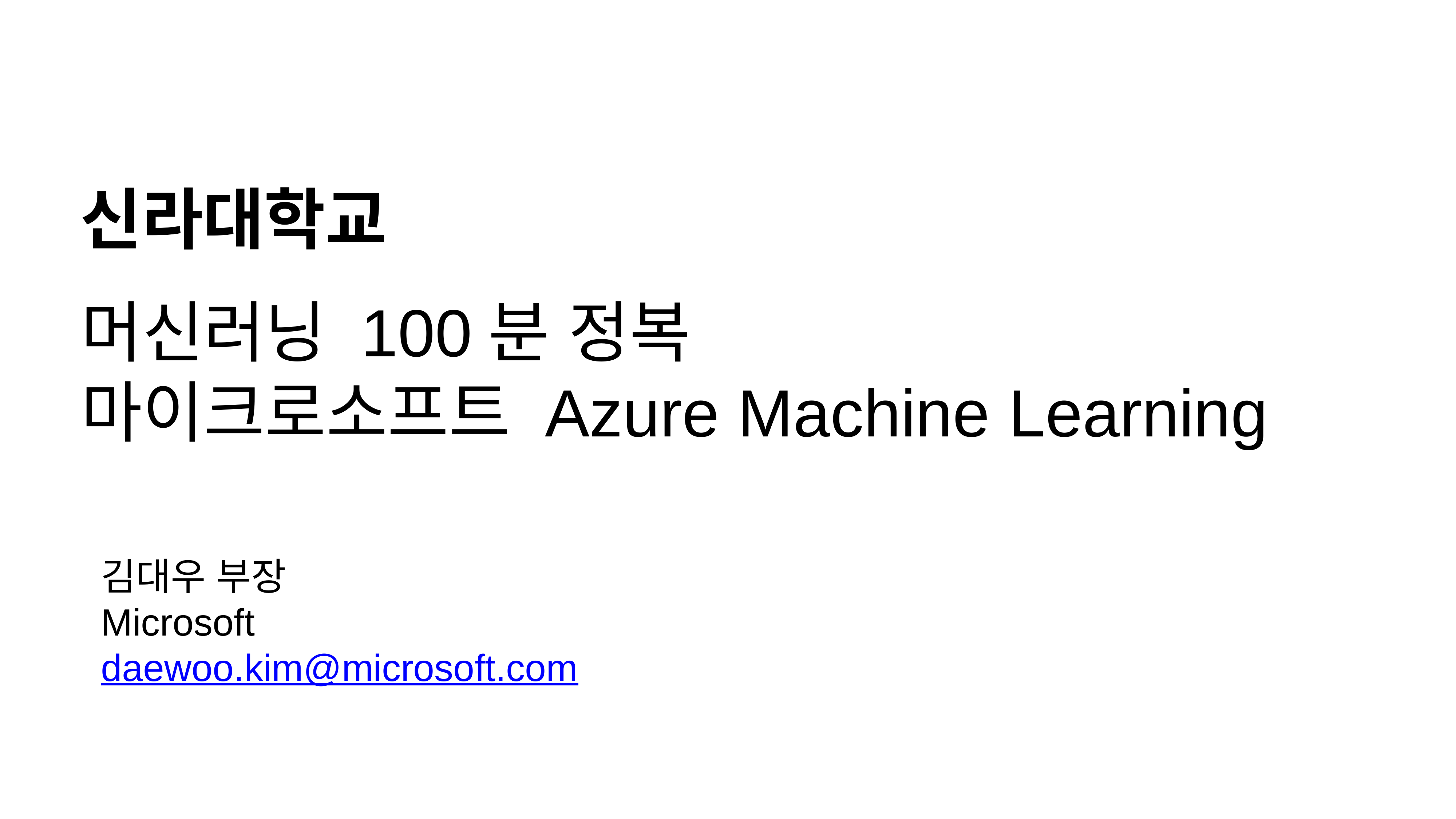

신라대학교
머신러닝 100분 정복
마이크로소프트 Azure Machine Learning

김대우 부장
Microsoft
daewoo.kim@microsoft.com